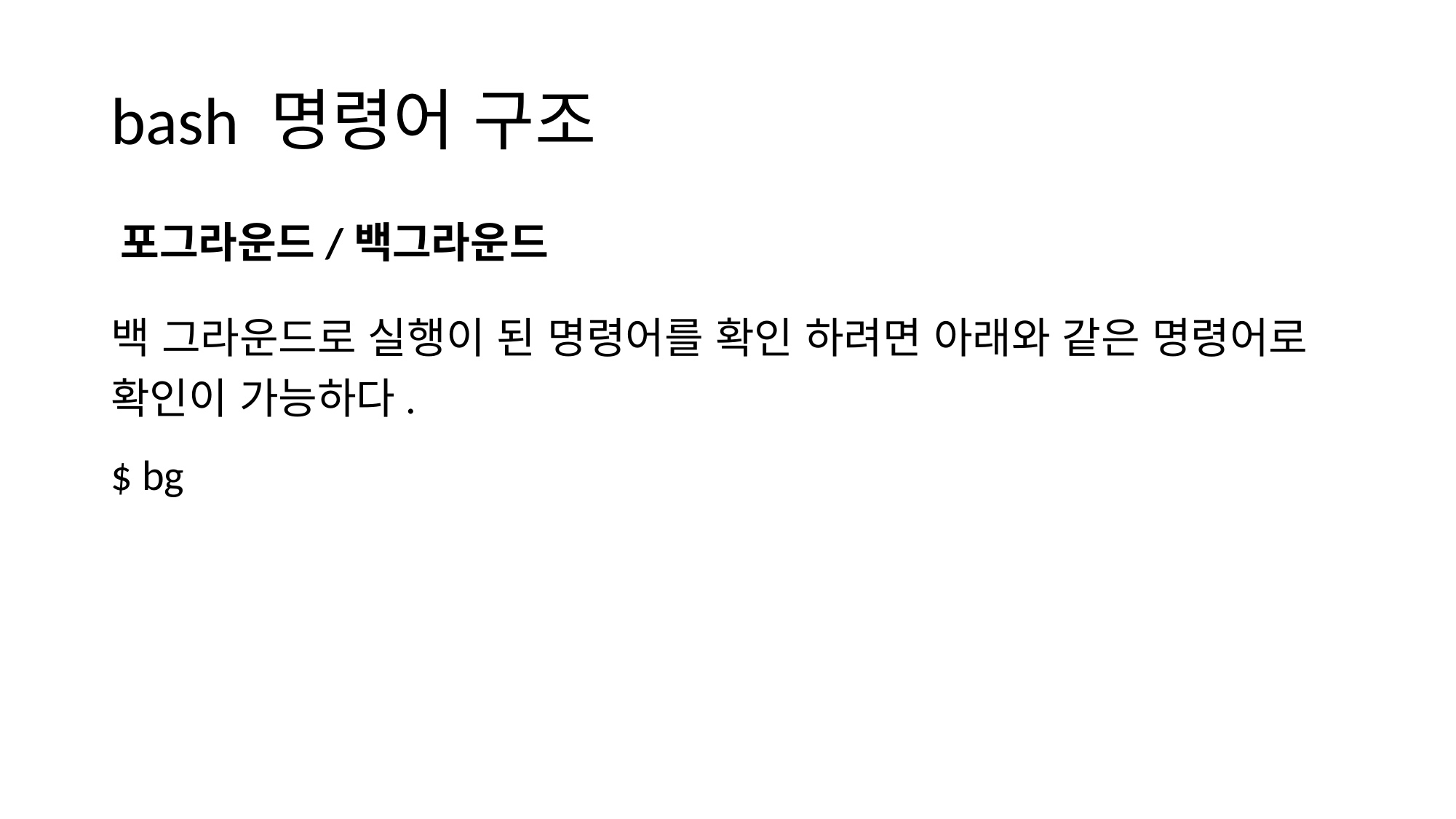

# bash 명령어 구조
포그라운드/백그라운드
백 그라운드로 실행이 된 명령어를 확인 하려면 아래와 같은 명령어로 확인이 가능하다.
$ bg